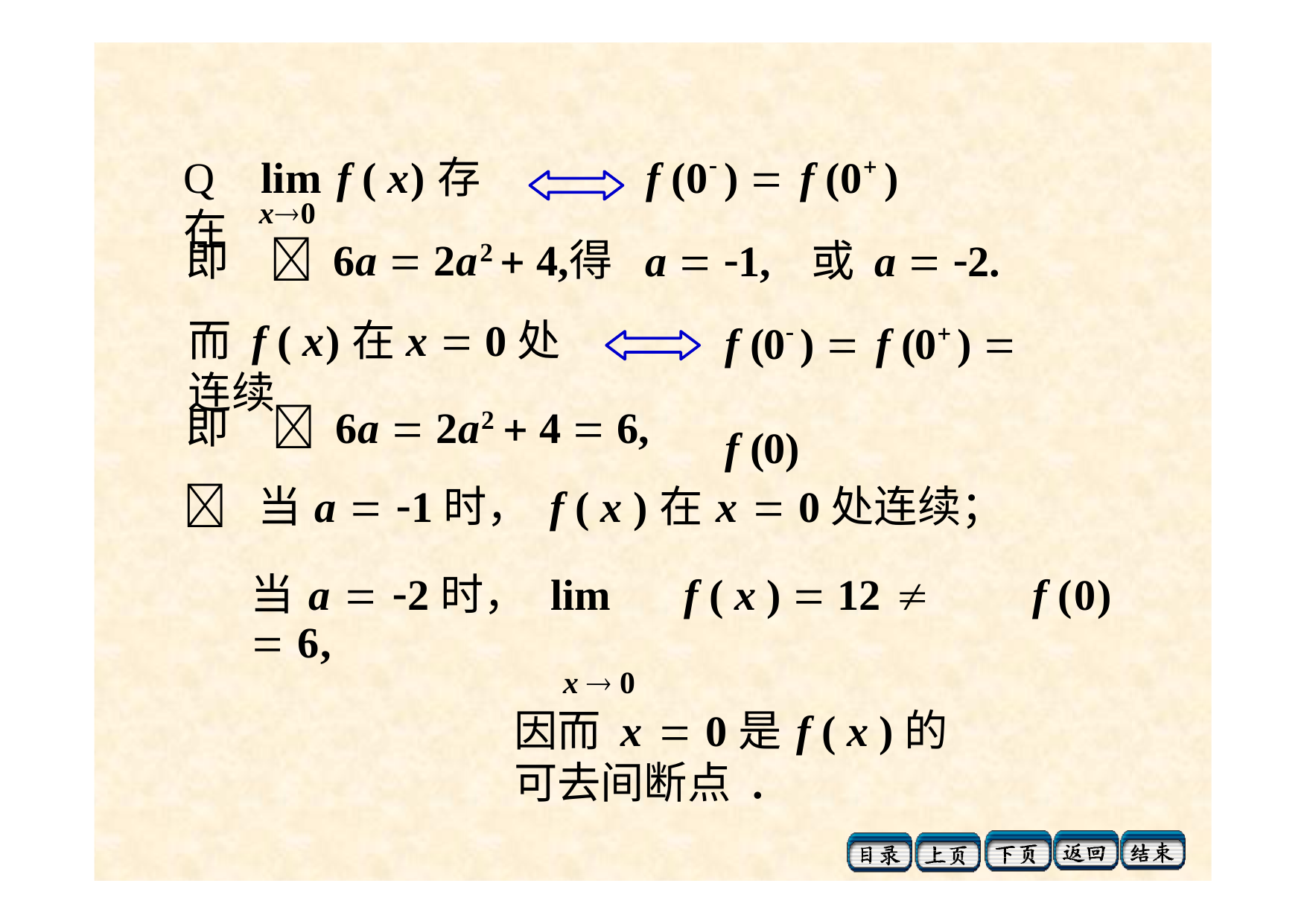

f (0− ) =	f (0+ )
a = −1,	或 a = −2.
f (0− ) = f (0+ ) =	f (0)
# Q	lim f ( x)存在

x→0
即	− 6a = 2a2 + 4,	得
而 f ( x)在x = 0处连续

即	− 6a = 2a2 + 4 = 6,
∴	当a = −1时， f ( x )在x = 0处连续；
当a = −2时， lim	f ( x ) = 12 ≠	f (0) = 6,
x → 0
因而 x = 0是f ( x )的可去间断点 .